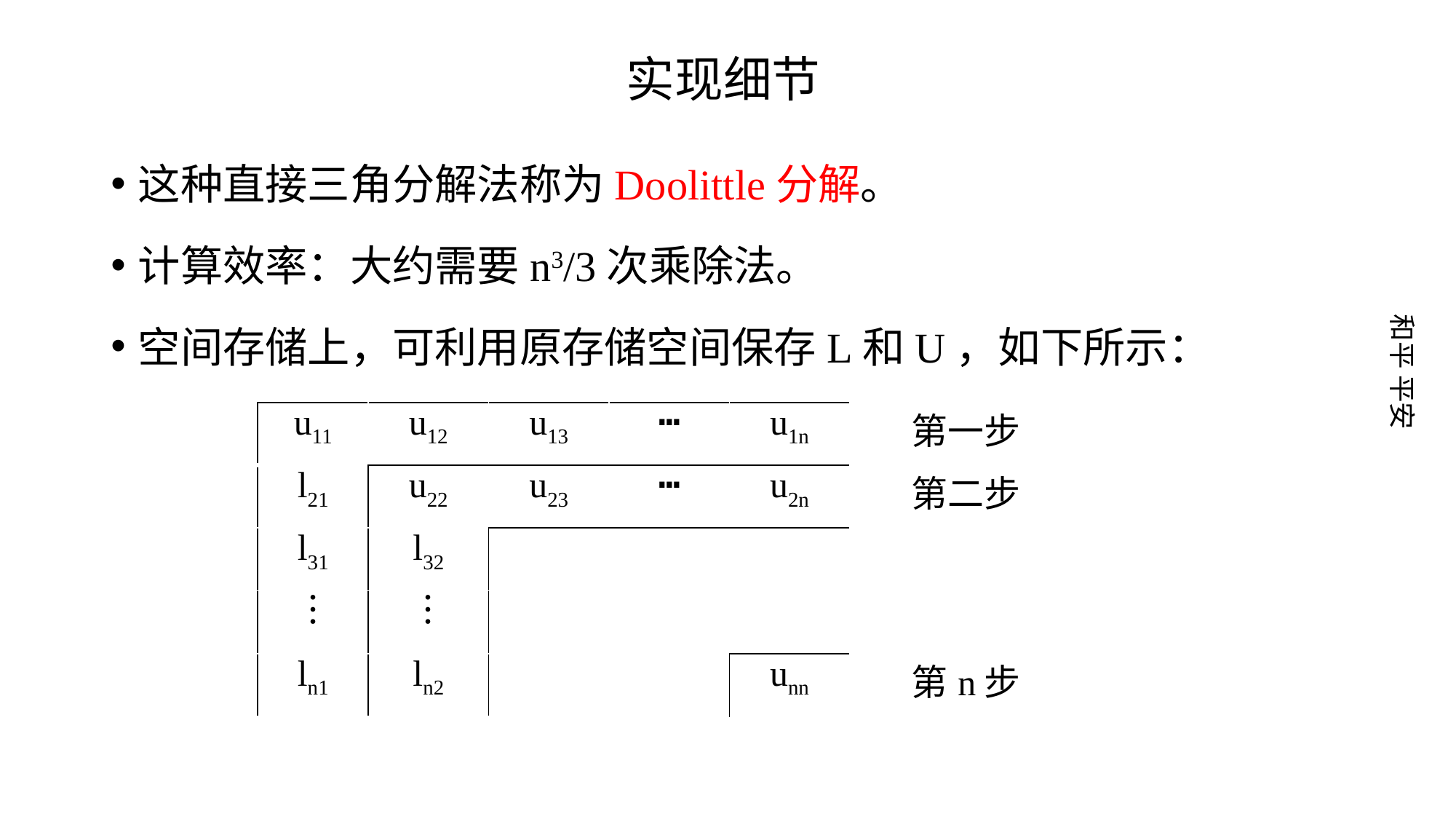

# 实现细节
这种直接三角分解法称为Doolittle分解。
计算效率：大约需要n3/3次乘除法。
空间存储上，可利用原存储空间保存L和U，如下所示：

| u11 | u12 | u13 | ┅ | u1n |  | 第一步 |
| --- | --- | --- | --- | --- | --- | --- |
| l21 | u22 | u23 | ┅ | u2n |  | 第二步 |
| l31 | l32 |  |  |  |  |  |
| ︙ | ︙ |  |  |  |  |  |
| ln1 | ln2 |  |  | unn |  | 第n步 |